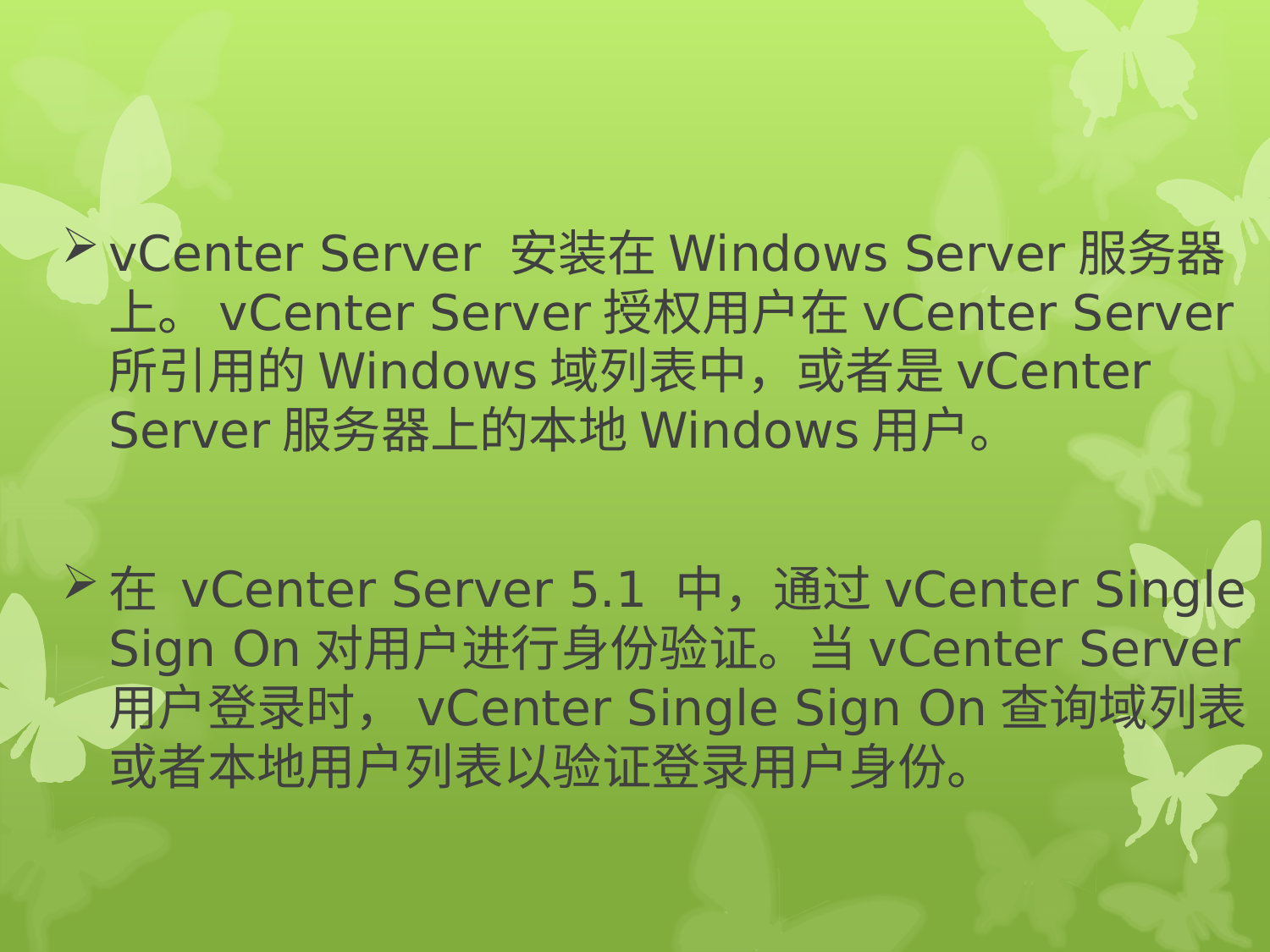

vCenter Server 安装在Windows Server服务器上。vCenter Server授权用户在vCenter Server所引用的Windows域列表中，或者是vCenter Server服务器上的本地Windows用户。

在 vCenter Server 5.1 中，通过vCenter Single Sign On对用户进行身份验证。当vCenter Server 用户登录时，vCenter Single Sign On查询域列表或者本地用户列表以验证登录用户身份。